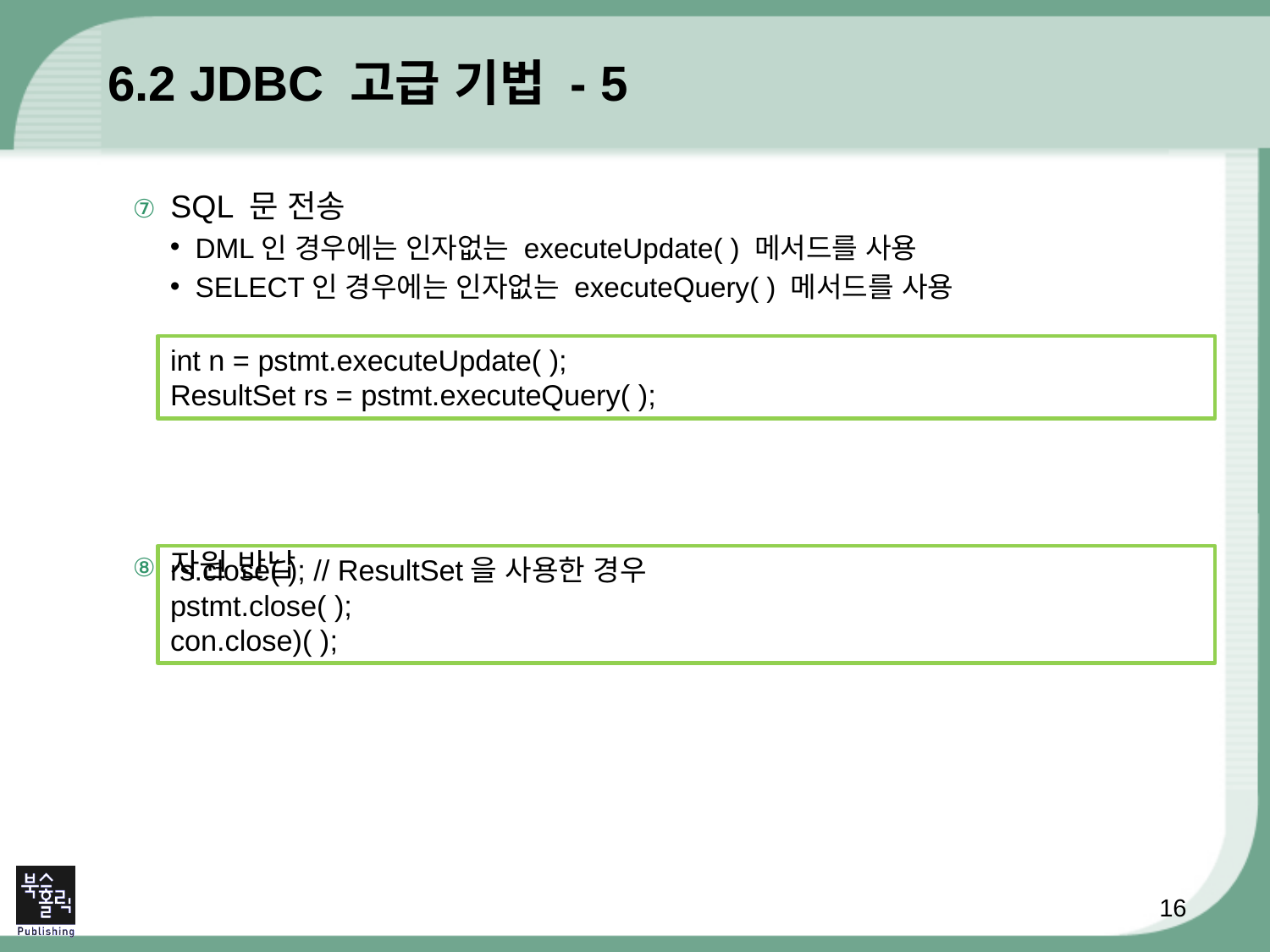

# 6.2 JDBC 고급 기법 - 5
SQL 문 전송
DML인 경우에는 인자없는 executeUpdate( ) 메서드를 사용
SELECT인 경우에는 인자없는 executeQuery( ) 메서드를 사용

자원 반납
int n = pstmt.executeUpdate( );
ResultSet rs = pstmt.executeQuery( );
rs.close( ); // ResultSet을 사용한 경우
pstmt.close( );
con.close)( );
16